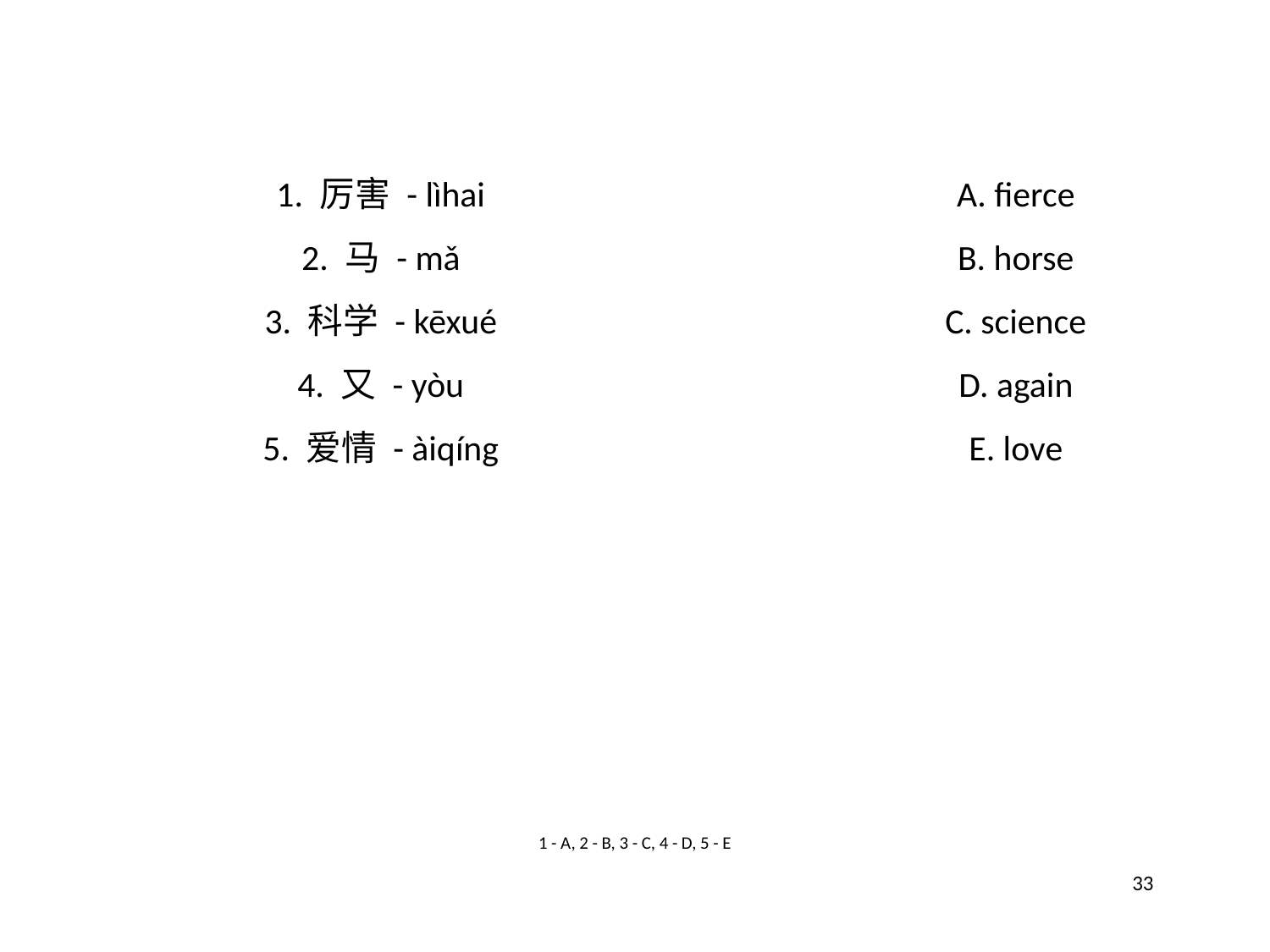

1. 厉害 - lìhai

A. fierce

2. 马 - mǎ

B. horse

3. 科学 - kēxué

C. science

4. 又 - yòu

D. again

5. 爱情 - àiqíng

E. love
1 - A, 2 - B, 3 - C, 4 - D, 5 - E

33